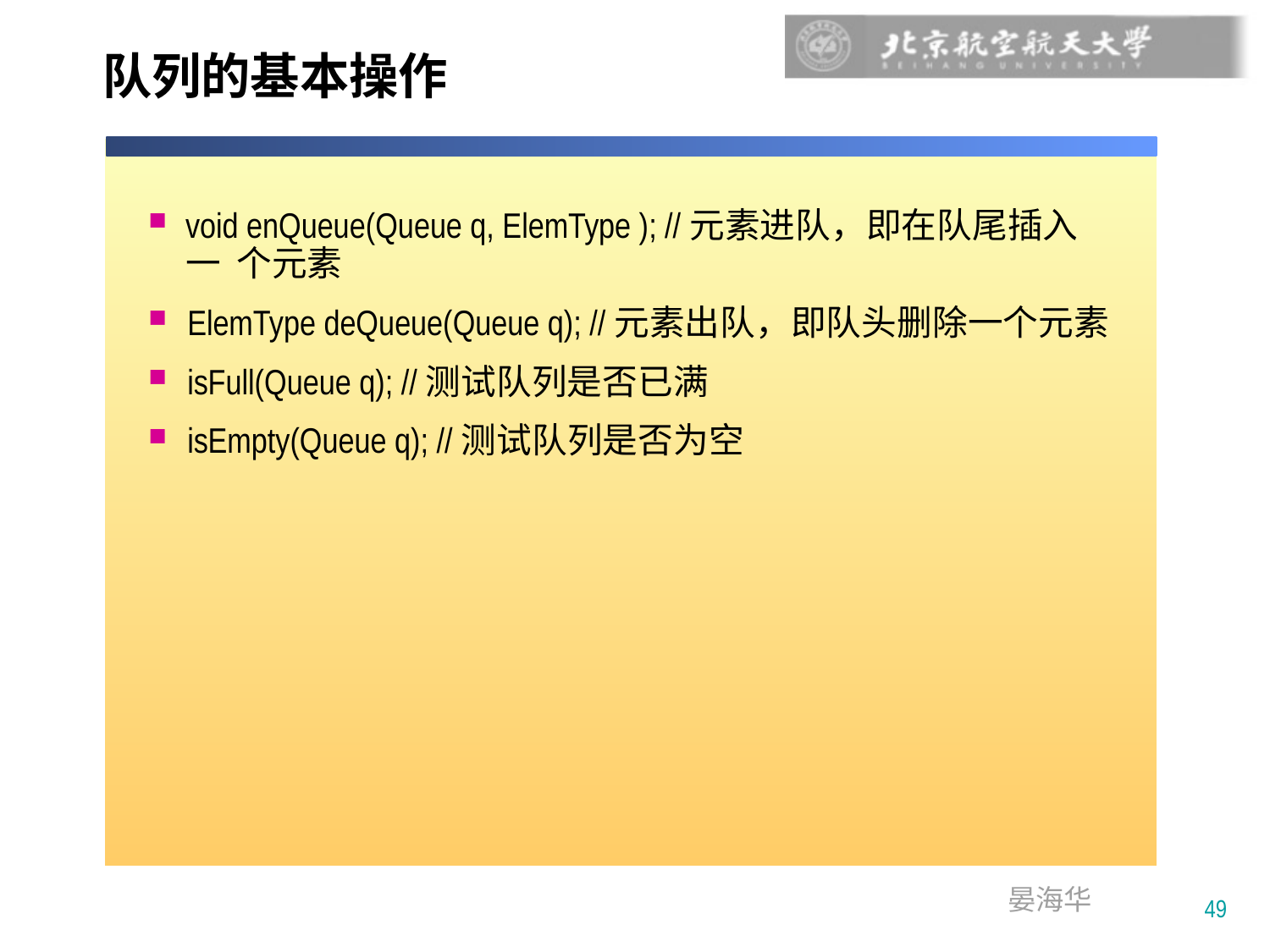

# 队列的基本操作
void enQueue(Queue q, ElemType ); //元素进队，即在队尾插入一  个元素
ElemType deQueue(Queue q); //元素出队，即队头删除一个元素
isFull(Queue q); //测试队列是否已满
isEmpty(Queue q); //测试队列是否为空
49